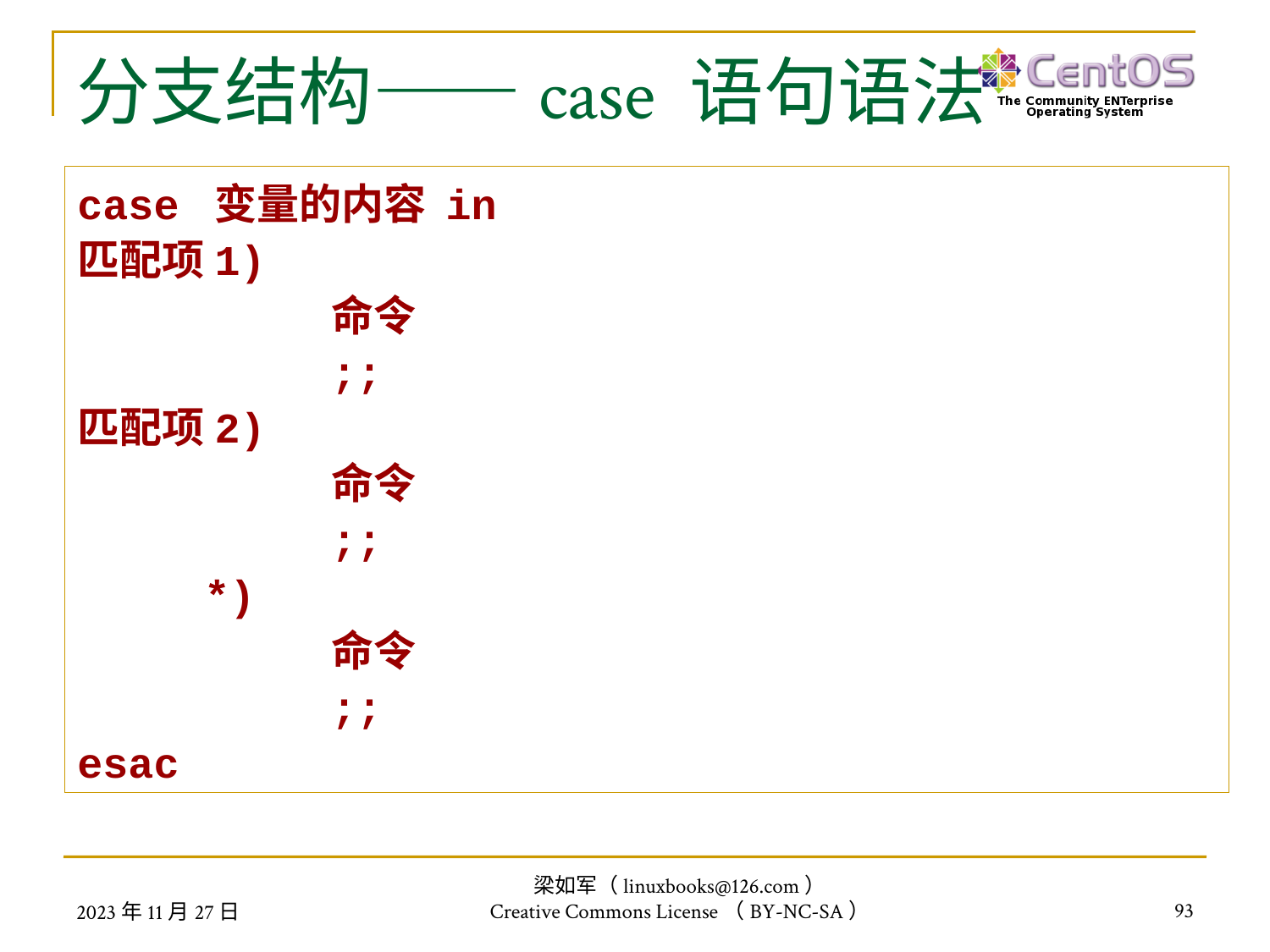

# 分支结构——case 语句语法
case 变量的内容 in
匹配项1)
		命令
		;;
匹配项2)
		命令
		;;
	*)
		命令
		;;
esac
梁如军（linuxbooks@126.com）
Creative Commons License（BY-NC-SA）
2023年11月27日
93